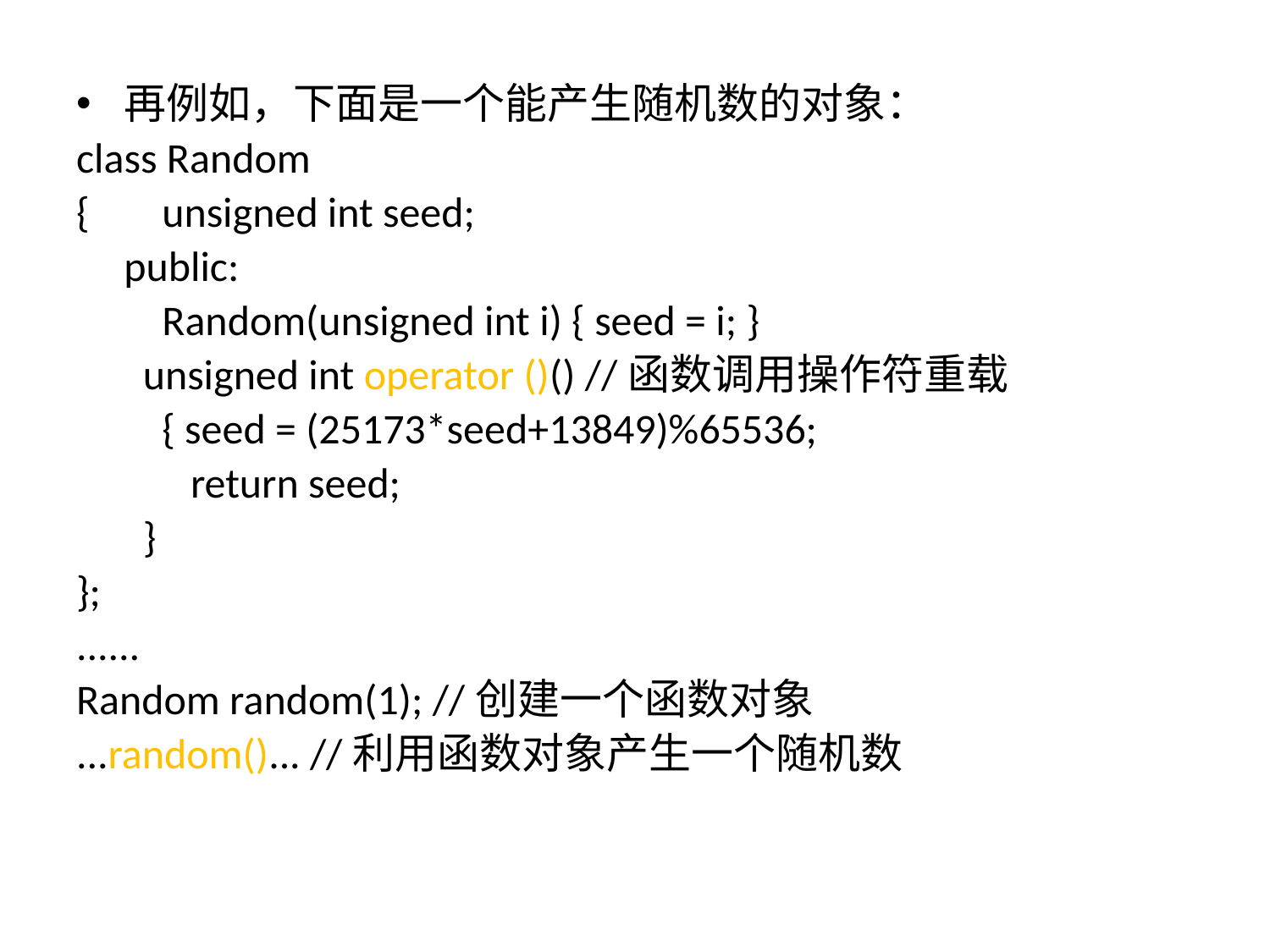

再例如，下面是一个能产生随机数的对象：
class Random
{	    unsigned int seed;
	public:
   	    Random(unsigned int i) { seed = i; }
       unsigned int operator ()() //函数调用操作符重载
   	    { seed = (25173*seed+13849)%65536;
	       return seed;
       }
};
......
Random random(1); //创建一个函数对象
...random()... //利用函数对象产生一个随机数